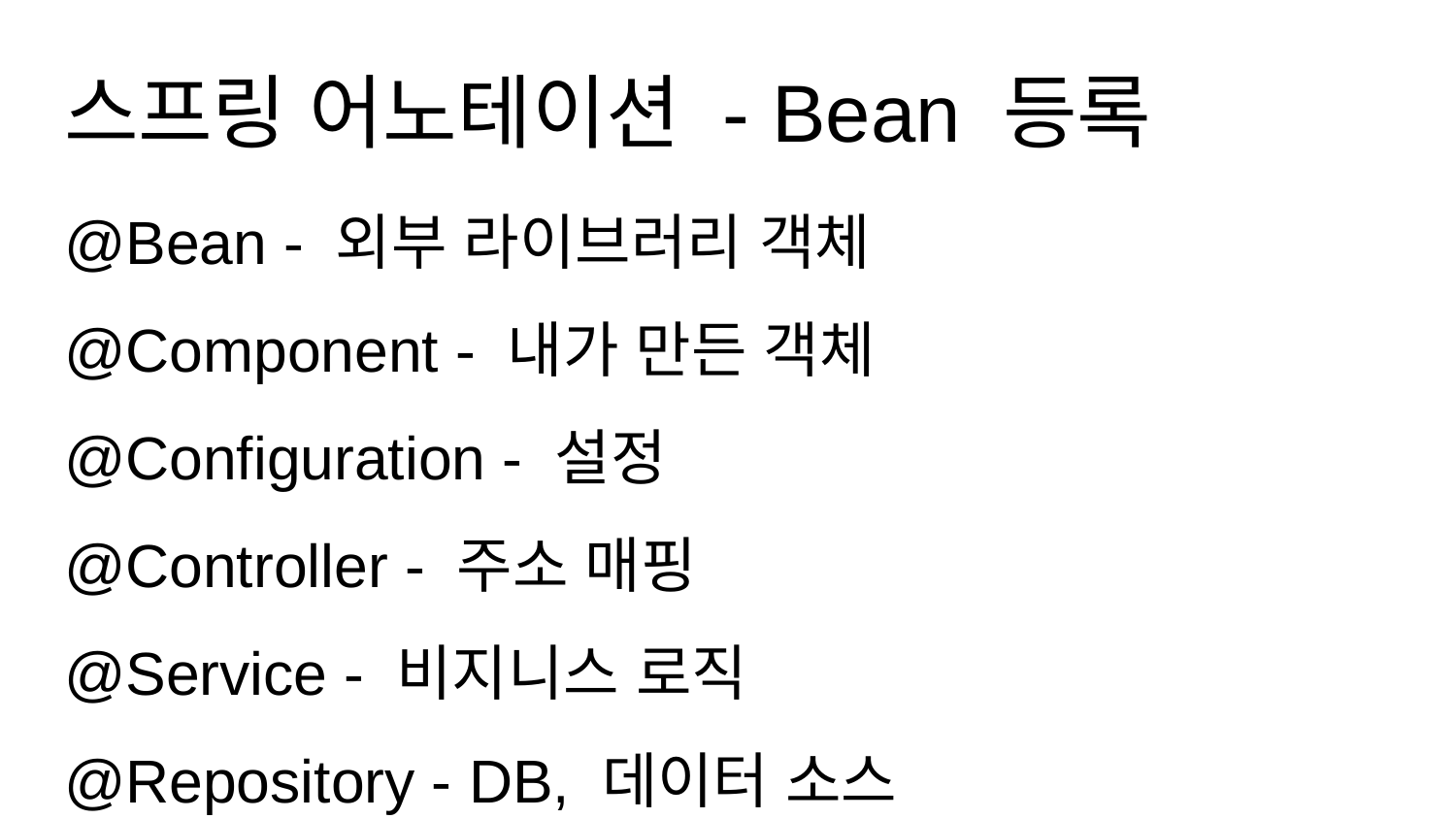

# 스프링 어노테이션 - Bean 등록
@Bean - 외부 라이브러리 객체
@Component - 내가 만든 객체
@Configuration - 설정
@Controller - 주소 매핑
@Service - 비지니스 로직
@Repository - DB, 데이터 소스